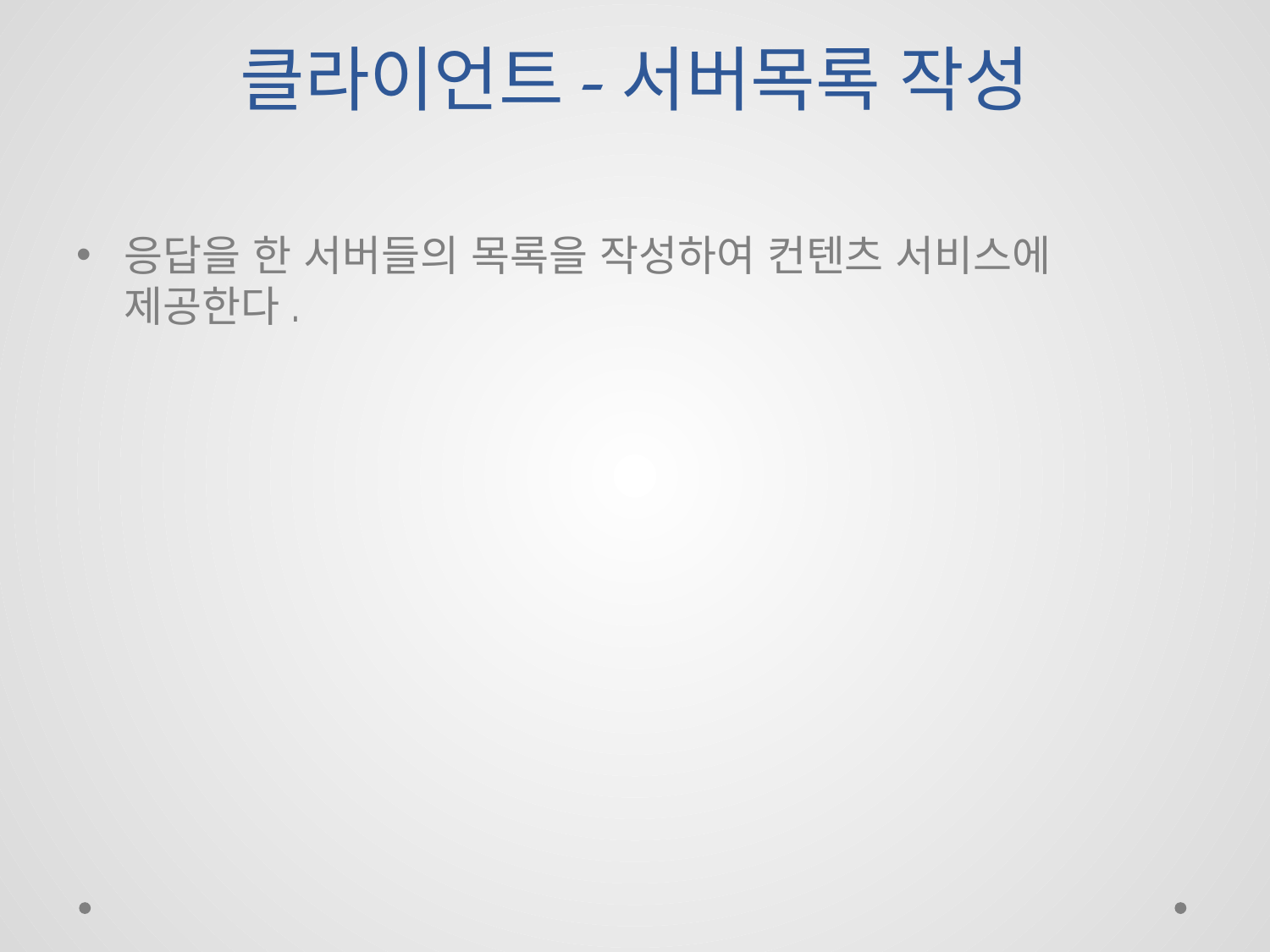

# 클라이언트-서버목록 작성
응답을 한 서버들의 목록을 작성하여 컨텐츠 서비스에 제공한다.